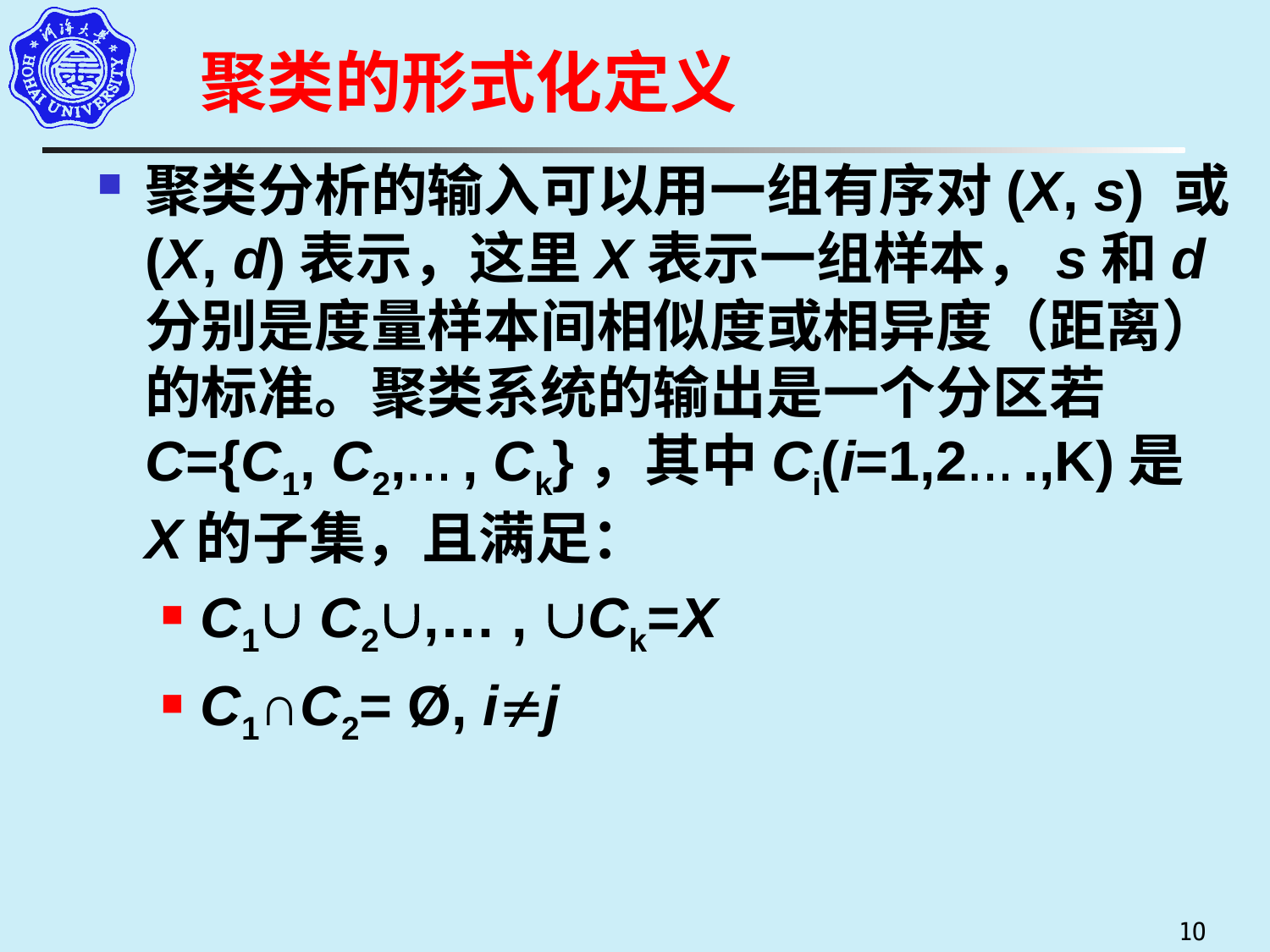

# 聚类的形式化定义
聚类分析的输入可以用一组有序对(X, s) 或(X, d)表示，这里X表示一组样本，s和d分别是度量样本间相似度或相异度（距离）的标准。聚类系统的输出是一个分区若C={C1, C2,…, Ck}，其中Ci(i=1,2….,K)是X的子集，且满足：
C1∪ C2∪,… , ∪Ck=X
C1∩C2= Ø, i≠j